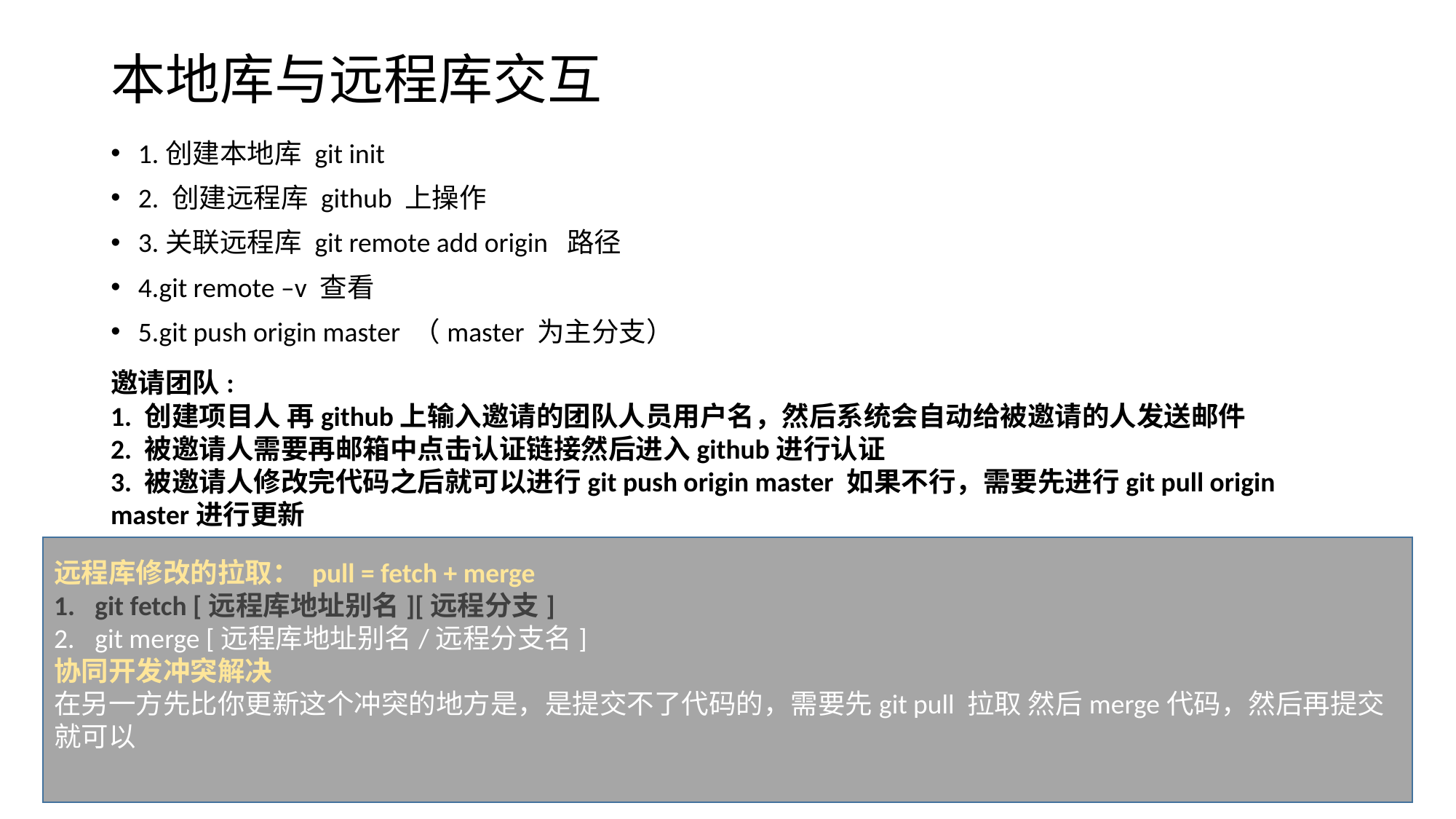

# 本地库与远程库交互
1.创建本地库 git init
2. 创建远程库 github 上操作
3.关联远程库 git remote add origin  路径
4.git remote –v 查看
5.git push origin master （master 为主分支）
邀请团队:
1. 创建项目人 再github上输入邀请的团队人员用户名，然后系统会自动给被邀请的人发送邮件
2. 被邀请人需要再邮箱中点击认证链接然后进入github进行认证
3. 被邀请人修改完代码之后就可以进行git push origin master 如果不行，需要先进行git pull origin master进行更新
远程库修改的拉取： pull = fetch + merge
git fetch [远程库地址别名][远程分支]
git merge [远程库地址别名/远程分支名]
协同开发冲突解决
在另一方先比你更新这个冲突的地方是，是提交不了代码的，需要先git pull 拉取 然后merge代码，然后再提交就可以